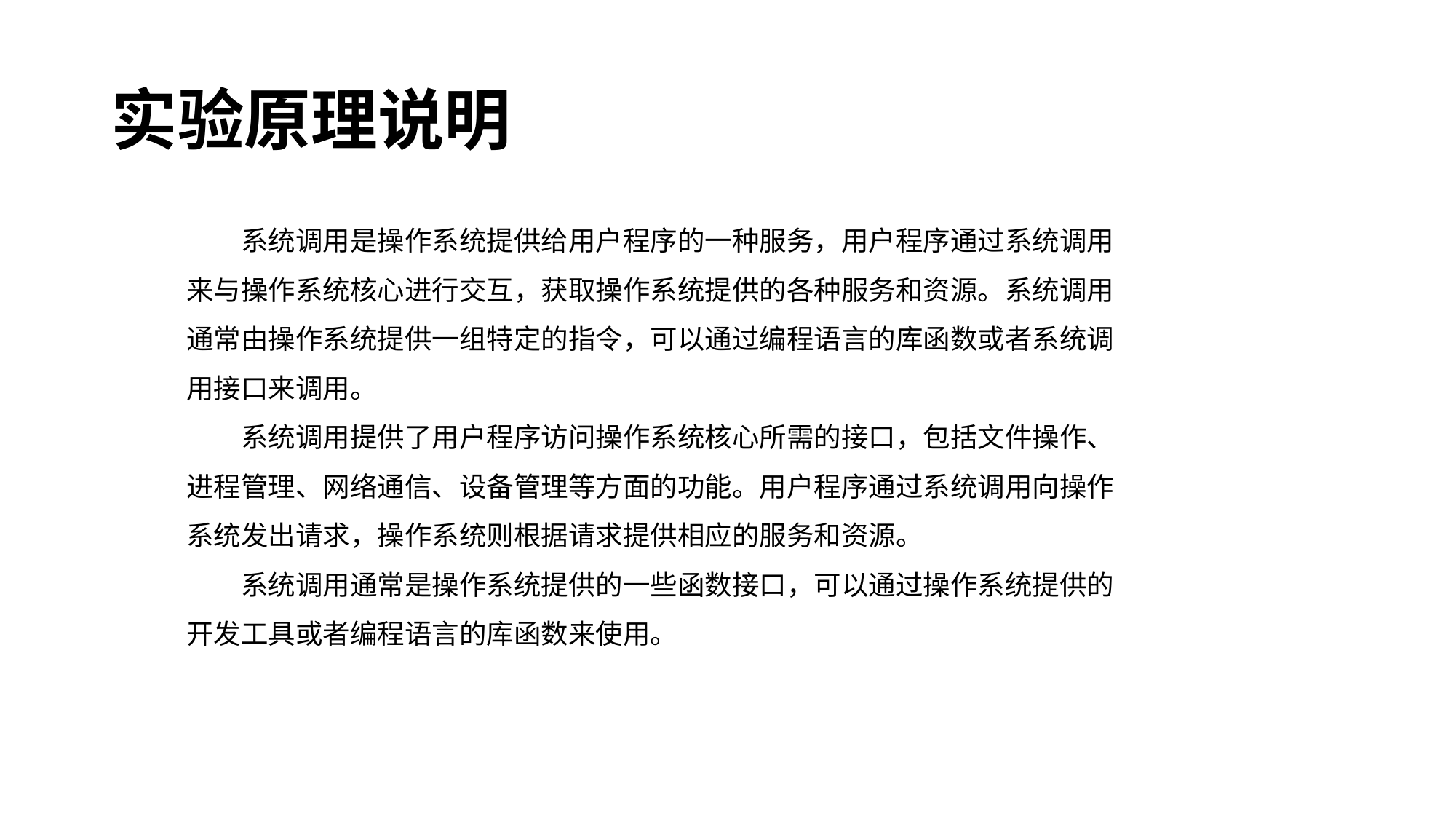

# 实验原理说明
系统调用是操作系统提供给用户程序的一种服务，用户程序通过系统调用来与操作系统核心进行交互，获取操作系统提供的各种服务和资源。系统调用通常由操作系统提供一组特定的指令，可以通过编程语言的库函数或者系统调用接口来调用。
系统调用提供了用户程序访问操作系统核心所需的接口，包括文件操作、进程管理、网络通信、设备管理等方面的功能。用户程序通过系统调用向操作系统发出请求，操作系统则根据请求提供相应的服务和资源。
系统调用通常是操作系统提供的一些函数接口，可以通过操作系统提供的开发工具或者编程语言的库函数来使用。